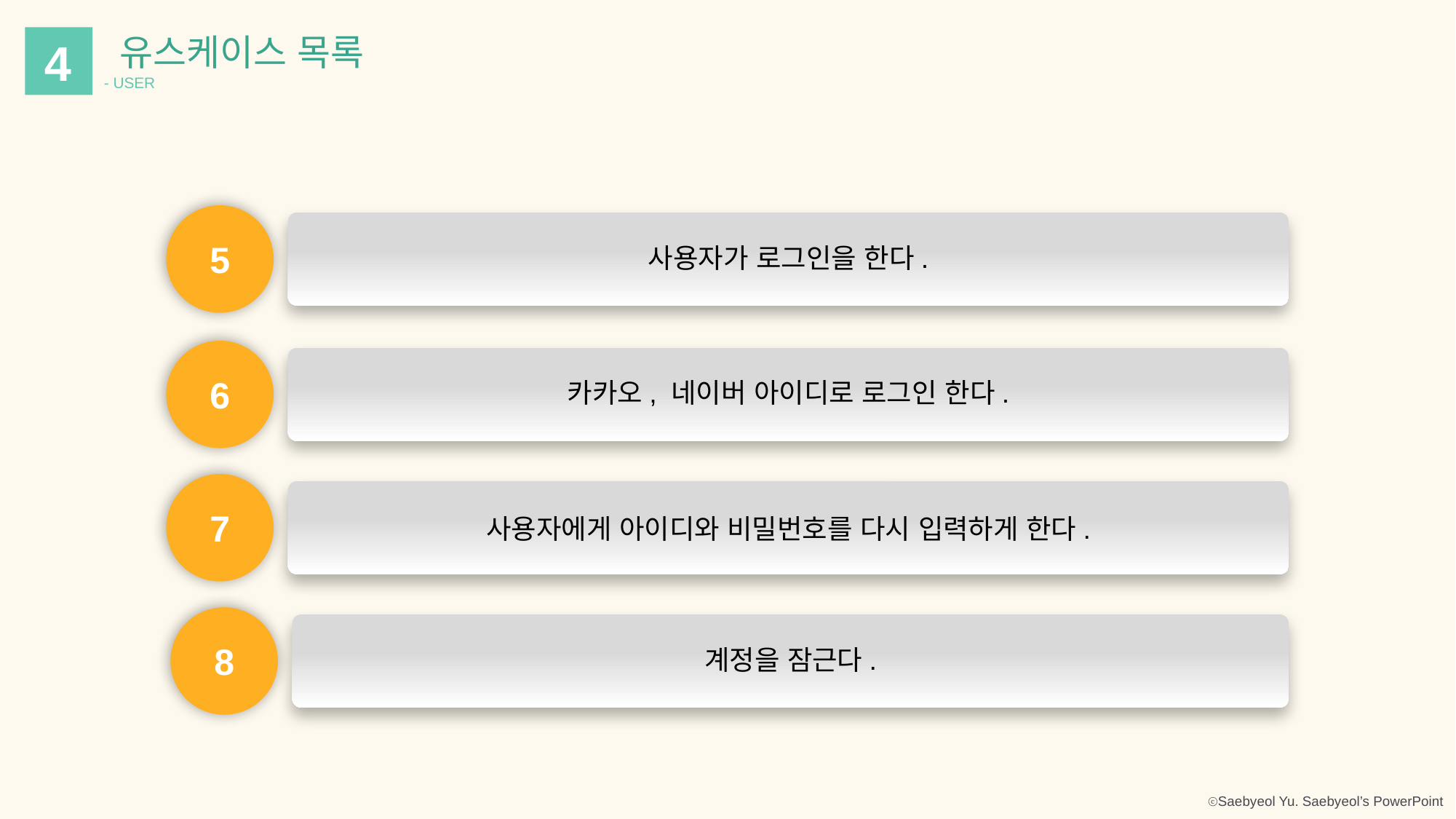

유스케이스 목록
- USER

4
5

사용자가 로그인을 한다.
6

카카오, 네이버 아이디로 로그인 한다.
7

사용자에게 아이디와 비밀번호를 다시 입력하게 한다.
8

계정을 잠근다.